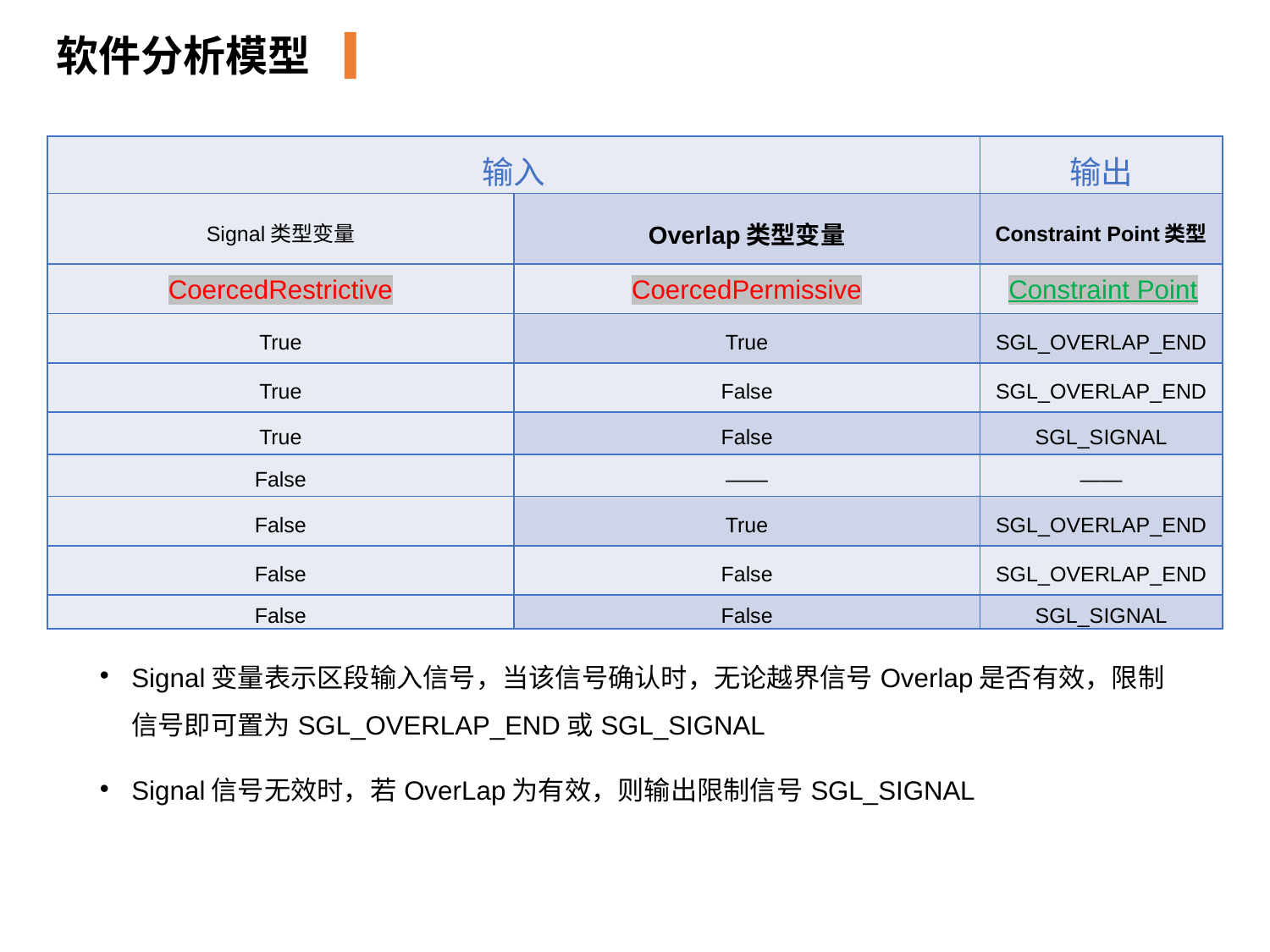

软件分析模型

| 输入 |  | 输出 |
| --- | --- | --- |
| Signal类型变量 | Overlap类型变量 | Constraint Point类型 |
| CoercedRestrictive | CoercedPermissive | Constraint Point |
| True | True | SGL\_OVERLAP\_END |
| True | False | SGL\_OVERLAP\_END |
| True | False | SGL\_SIGNAL |
| False | —— | —— |
| False | True | SGL\_OVERLAP\_END |
| False | False | SGL\_OVERLAP\_END |
| False | False | SGL\_SIGNAL |
Signal变量表示区段输入信号，当该信号确认时，无论越界信号Overlap是否有效，限制信号即可置为SGL_OVERLAP_END或SGL_SIGNAL
Signal信号无效时，若OverLap为有效，则输出限制信号SGL_SIGNAL